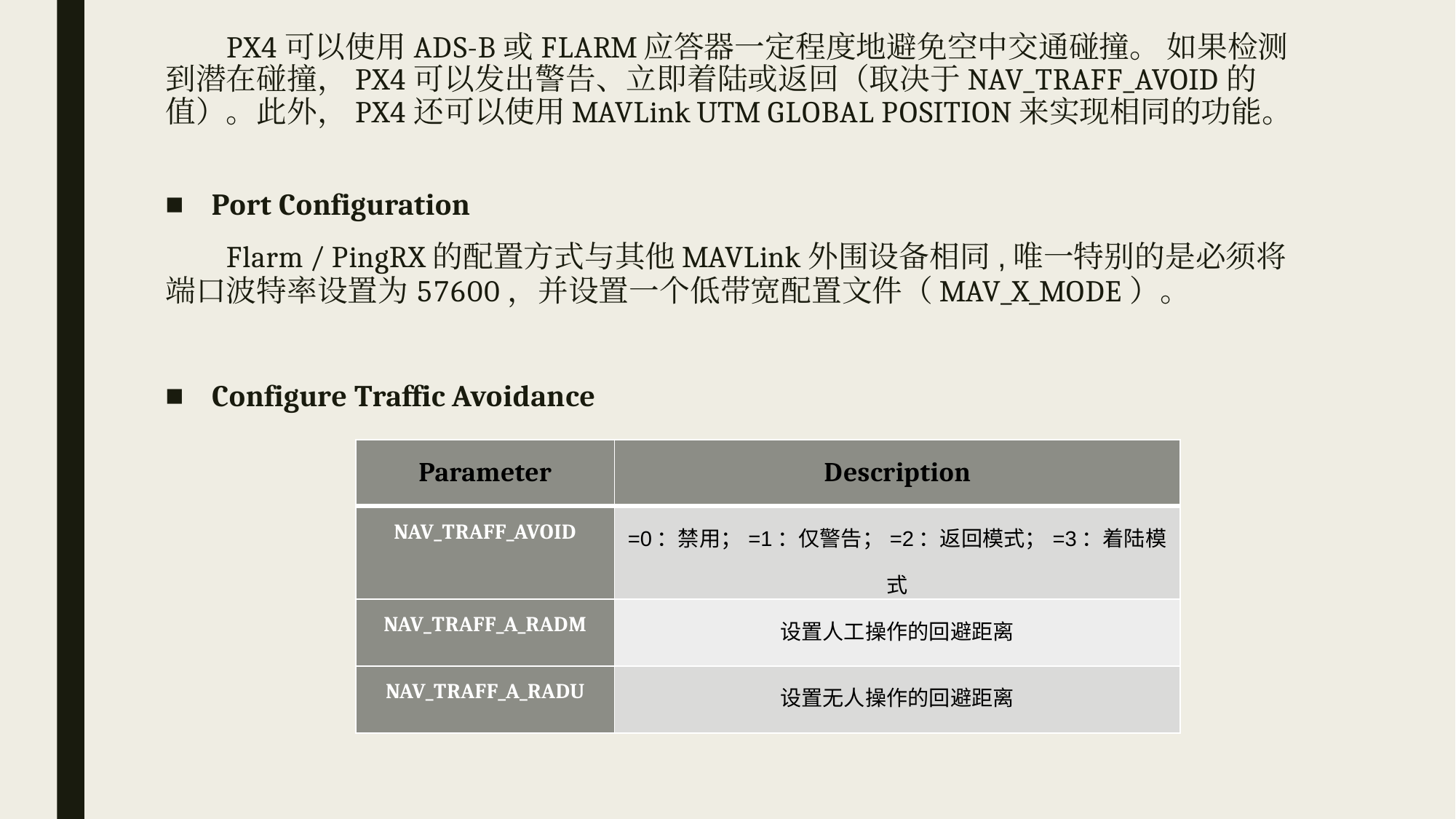

# PX4可以使用ADS-B或FLARM应答器一定程度地避免空中交通碰撞。 如果检测到潜在碰撞，PX4可以发出警告、立即着陆或返回（取决于NAV_TRAFF_AVOID的值）。此外，PX4还可以使用MAVLink UTM GLOBAL POSITION来实现相同的功能。
Port Configuration
         Flarm / PingRX的配置方式与其他MAVLink外围设备相同,唯一特别的是必须将端口波特率设置为57600，并设置一个低带宽配置文件（MAV_X_MODE）。

Configure Traffic Avoidance

| Parameter | Description |
| --- | --- |
| NAV\_TRAFF\_AVOID | =0：禁用；=1：仅警告；=2：返回模式；=3：着陆模式 |
| NAV\_TRAFF\_A\_RADM | 设置人工操作的回避距离 |
| NAV\_TRAFF\_A\_RADU | 设置无人操作的回避距离 |